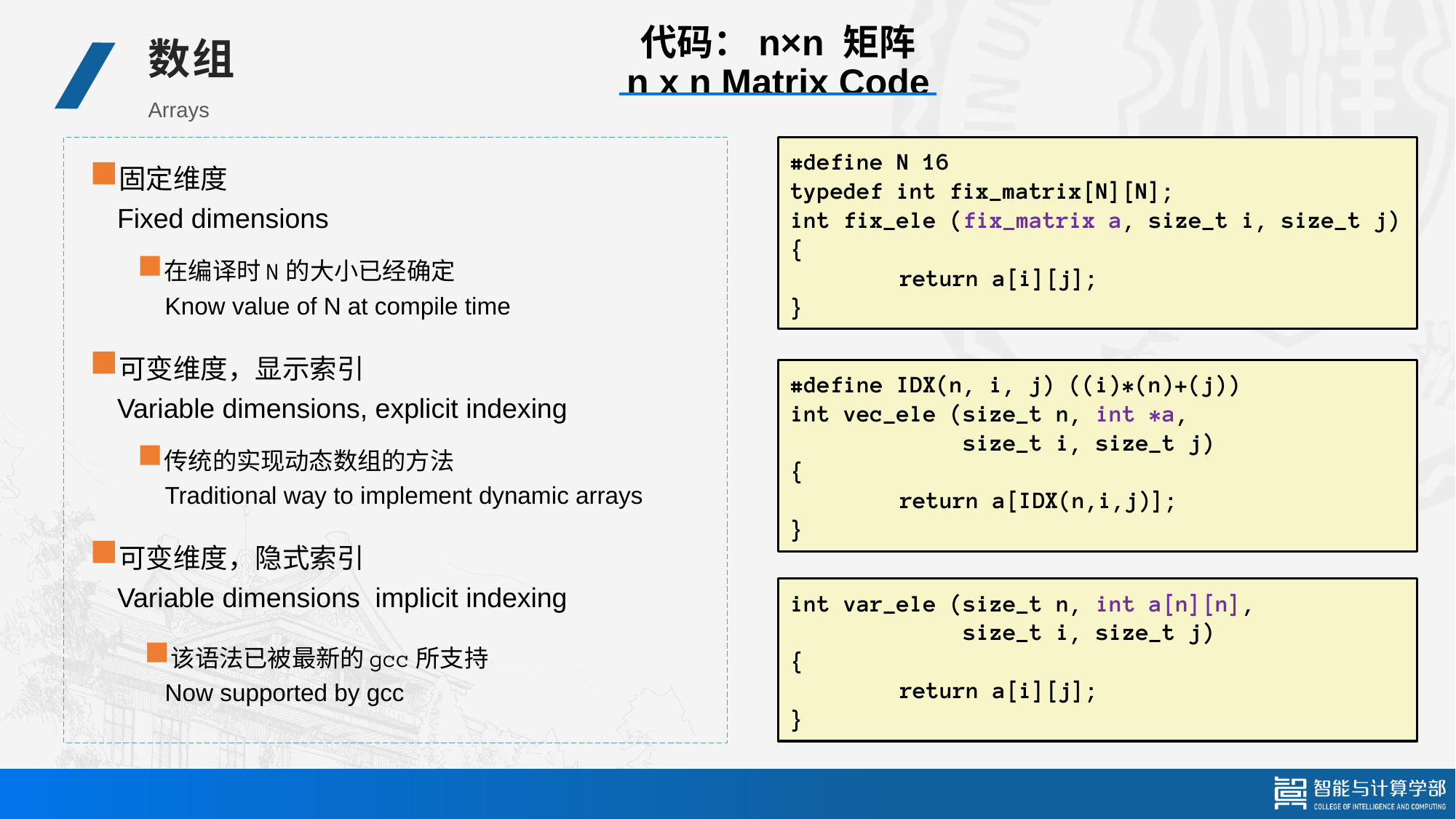

数组
代码：n×n 矩阵
n x n Matrix Code
Arrays
固定维度
Fixed dimensions
在编译时N的大小已经确定
Know value of N at compile time
可变维度，显示索引
Variable dimensions, explicit indexing
传统的实现动态数组的方法
Traditional way to implement dynamic arrays
可变维度，隐式索引
Variable dimensions  implicit indexing
该语法已被最新的gcc所支持
Now supported by gcc

#define N 16
typedef int fix_matrix[N][N];
int fix_ele (fix_matrix a, size_t i, size_t j)
{
	return a[i][j];
}
#define IDX(n, i, j) ((i)*(n)+(j))
int vec_ele (size_t n, int *a,
             size_t i, size_t j)
{
	return a[IDX(n,i,j)];
}
int var_ele (size_t n, int a[n][n],
             size_t i, size_t j)
{
	return a[i][j];
}